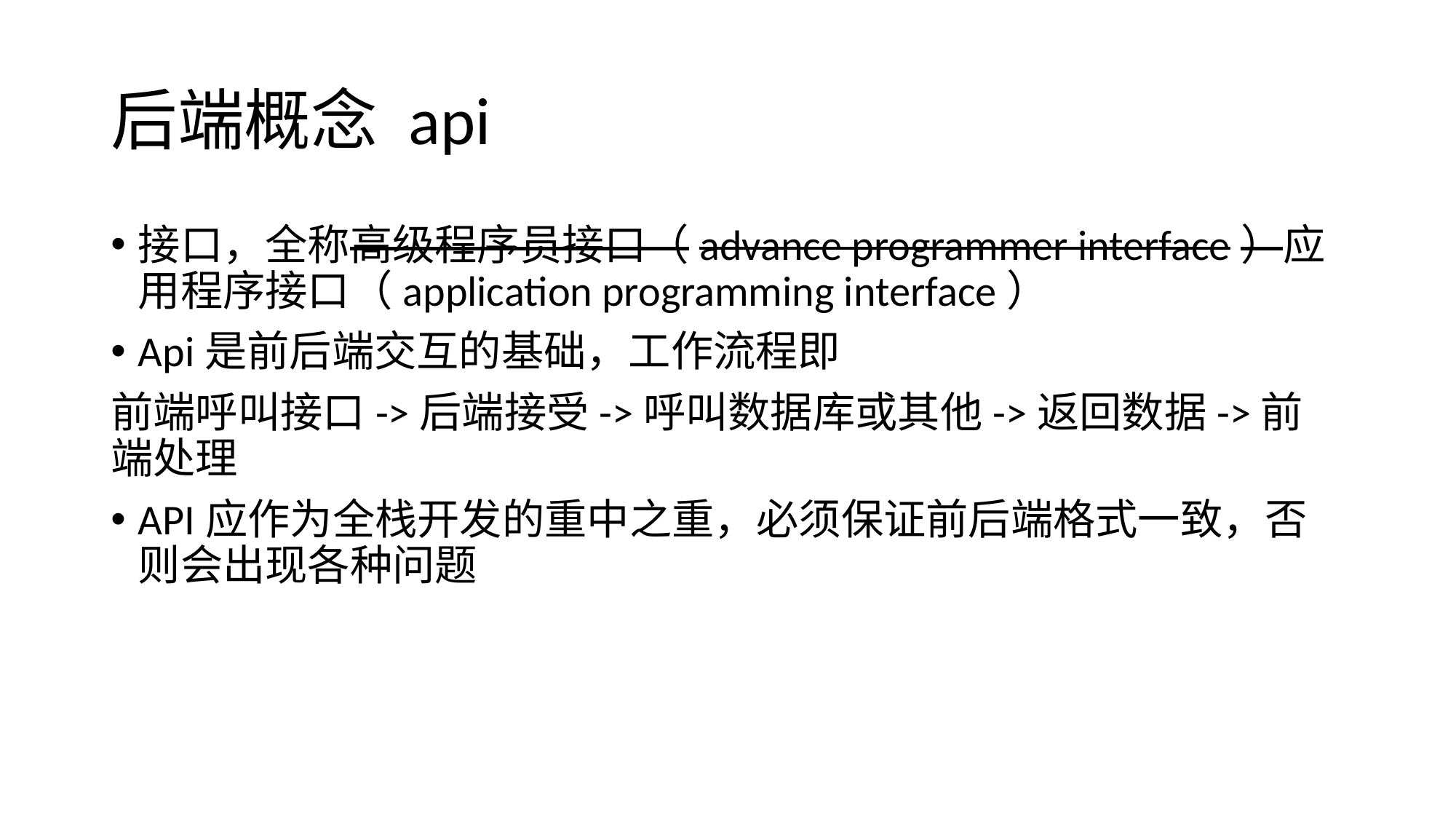

# 后端概念 api
接口，全称高级程序员接口（advance programmer interface）应用程序接口（application programming interface）
Api是前后端交互的基础，工作流程即
前端呼叫接口->后端接受->呼叫数据库或其他->返回数据->前端处理
API应作为全栈开发的重中之重，必须保证前后端格式一致，否则会出现各种问题